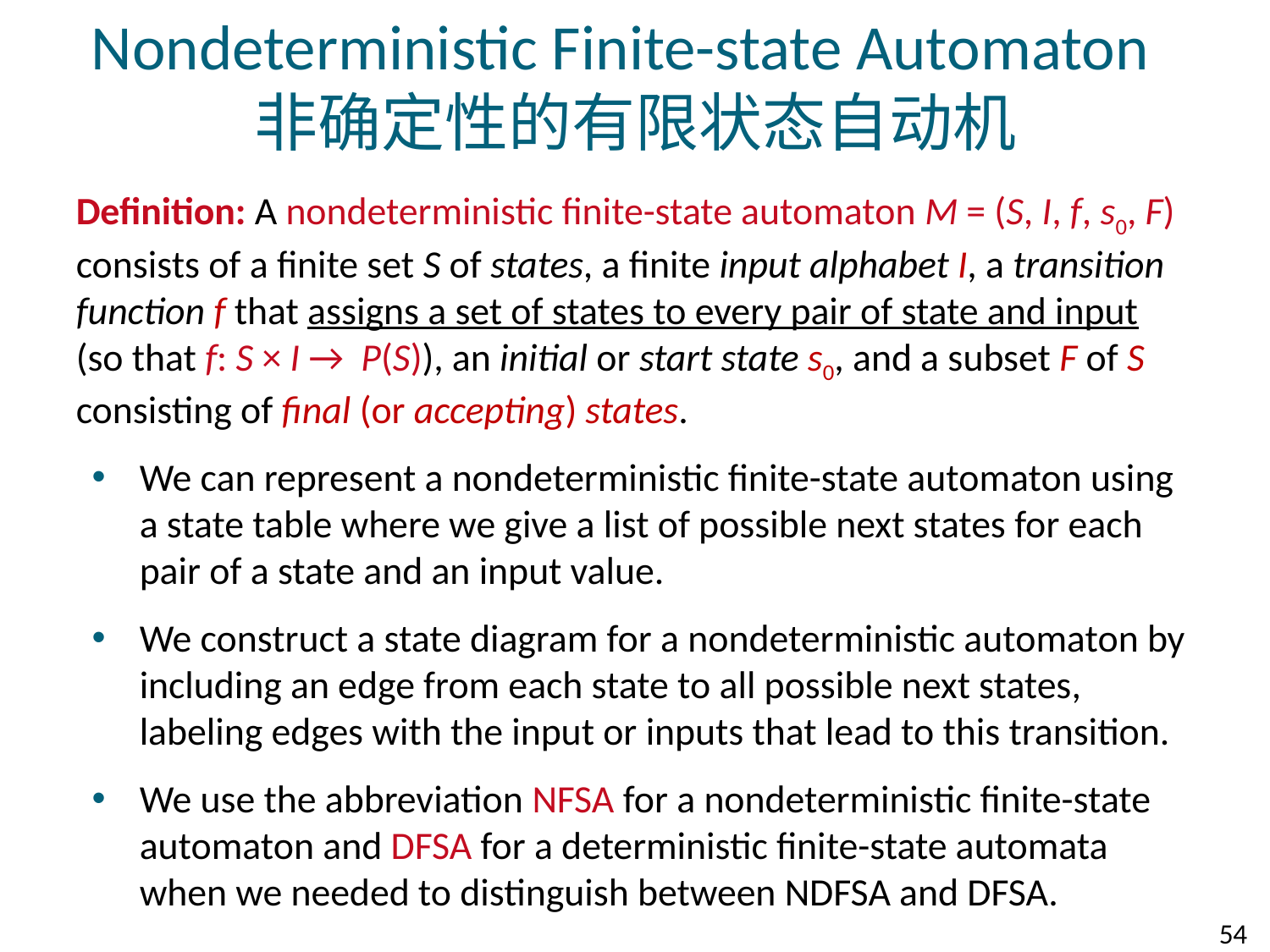

# Nondeterministic Finite-state Automaton 非确定性的有限状态自动机
Definition: A nondeterministic finite-state automaton M = (S, I, f, s0, F) consists of a finite set S of states, a finite input alphabet I, a transition function f that assigns a set of states to every pair of state and input (so that f: S × I →  P(S)), an initial or start state s0, and a subset F of S consisting of final (or accepting) states.
We can represent a nondeterministic finite-state automaton using a state table where we give a list of possible next states for each pair of a state and an input value.
We construct a state diagram for a nondeterministic automaton by including an edge from each state to all possible next states, labeling edges with the input or inputs that lead to this transition.
We use the abbreviation NFSA for a nondeterministic finite-state automaton and DFSA for a deterministic finite-state automata when we needed to distinguish between NDFSA and DFSA.